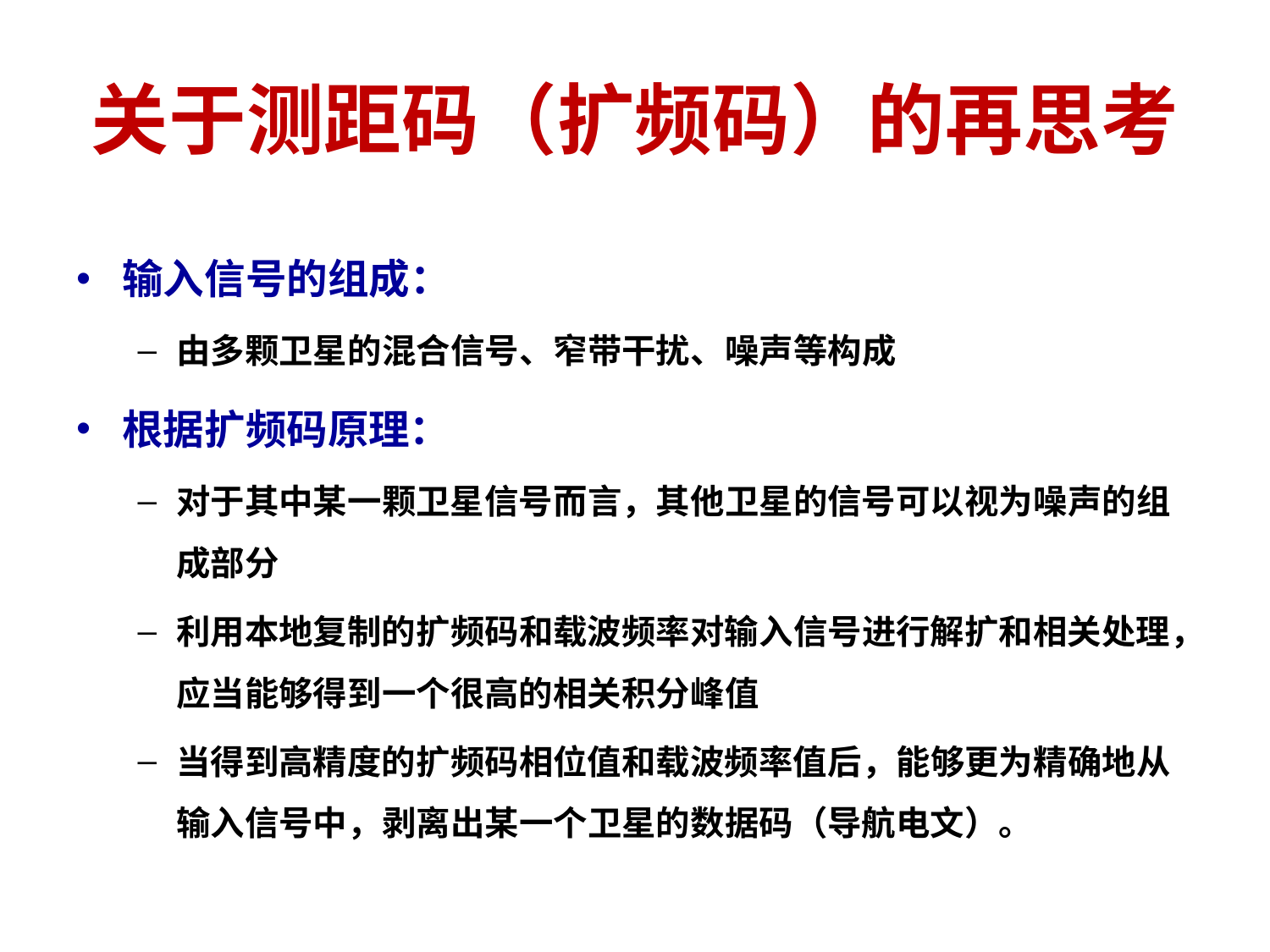

# 关于测距码（扩频码）的再思考
输入信号的组成：
由多颗卫星的混合信号、窄带干扰、噪声等构成
根据扩频码原理：
对于其中某一颗卫星信号而言，其他卫星的信号可以视为噪声的组成部分
利用本地复制的扩频码和载波频率对输入信号进行解扩和相关处理，应当能够得到一个很高的相关积分峰值
当得到高精度的扩频码相位值和载波频率值后，能够更为精确地从输入信号中，剥离出某一个卫星的数据码（导航电文）。